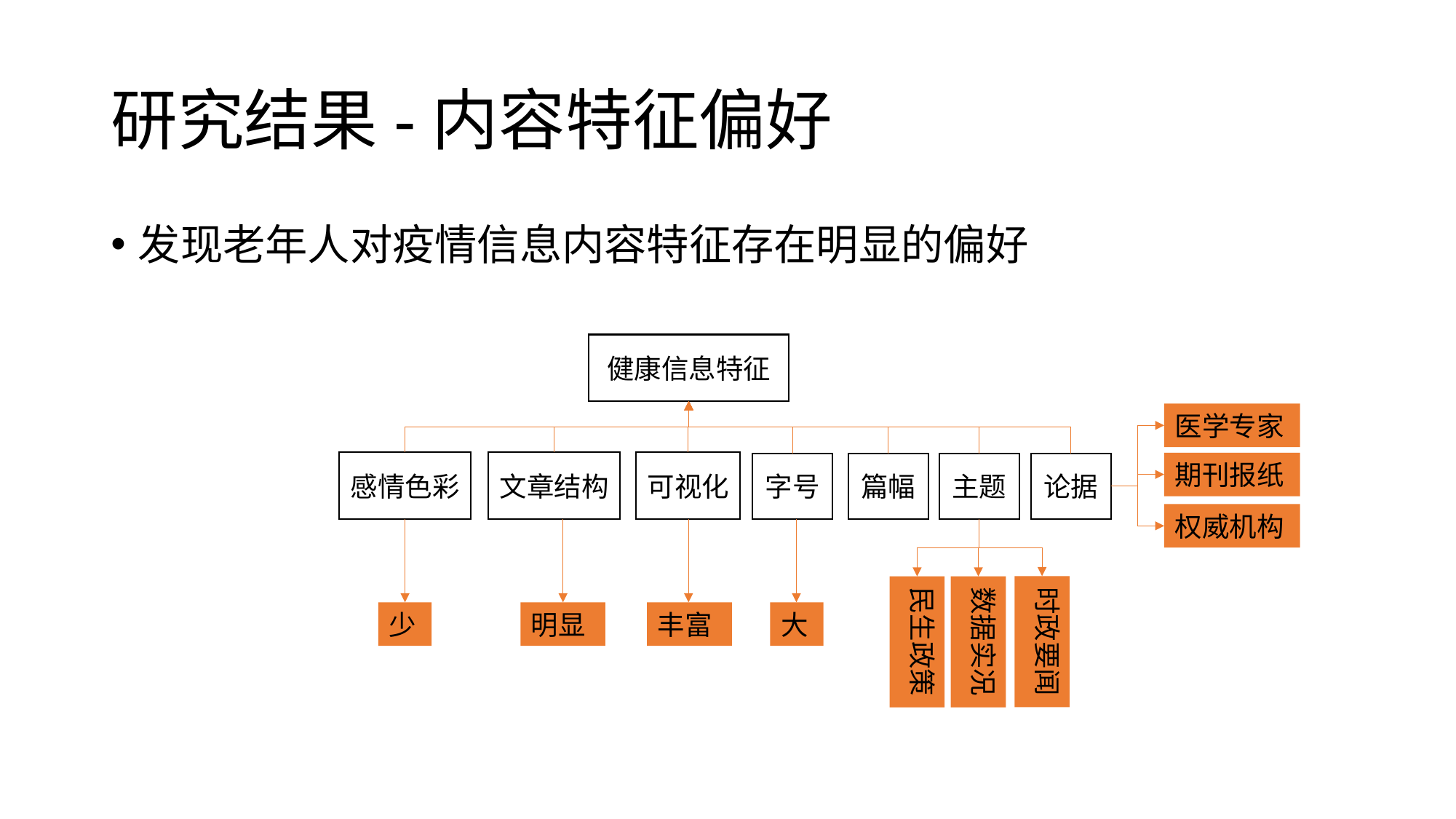

# 研究结果-内容特征偏好
发现老年人对疫情信息内容特征存在明显的偏好
健康信息特征
医学专家
感情色彩
文章结构
可视化
期刊报纸
字号
篇幅
主题
论据
权威机构
时政要闻
民生政策
数据实况
少
明显
丰富
大